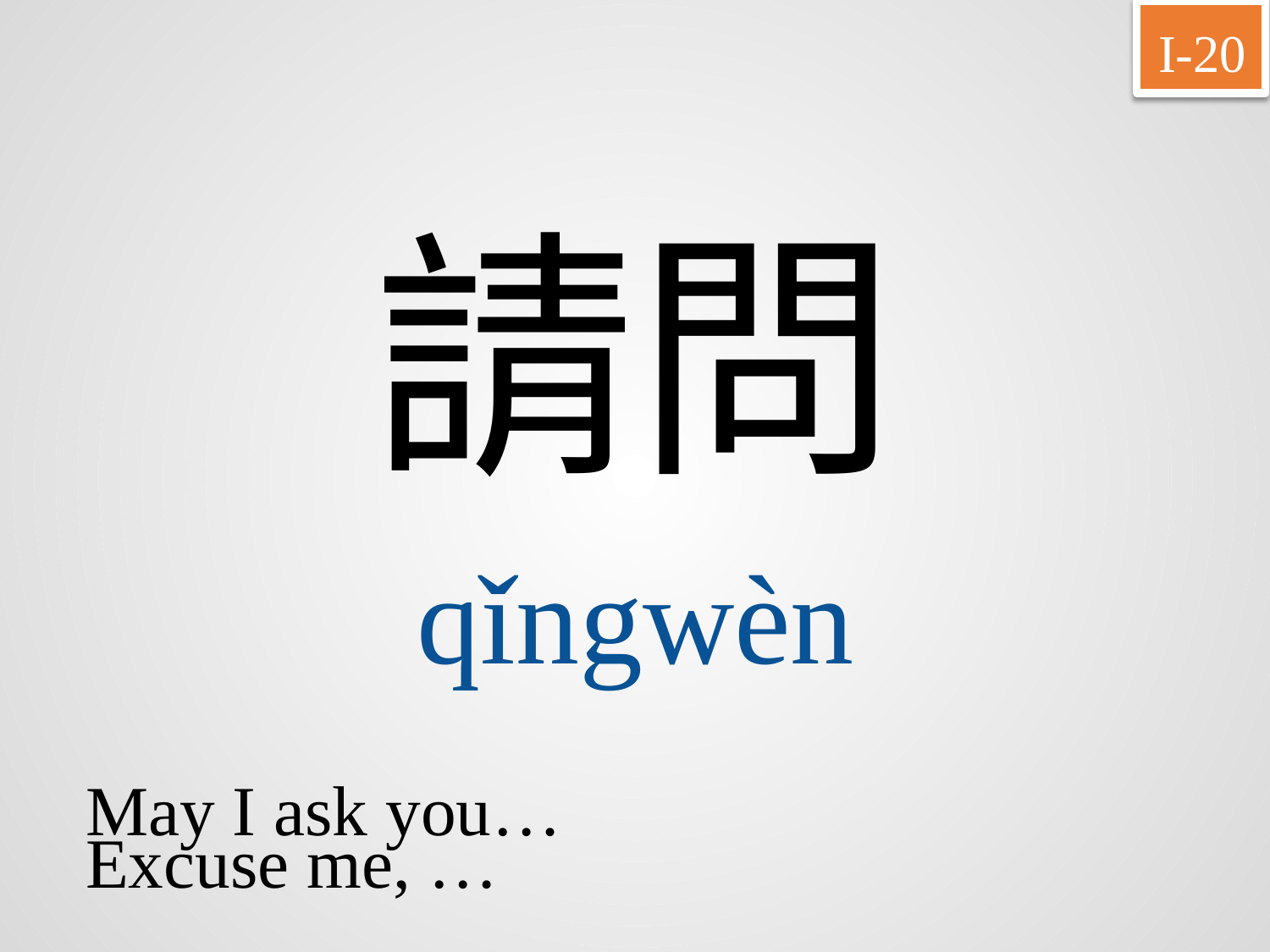

I-20

請問
qǐngwèn
May I ask you…
Excuse me, …